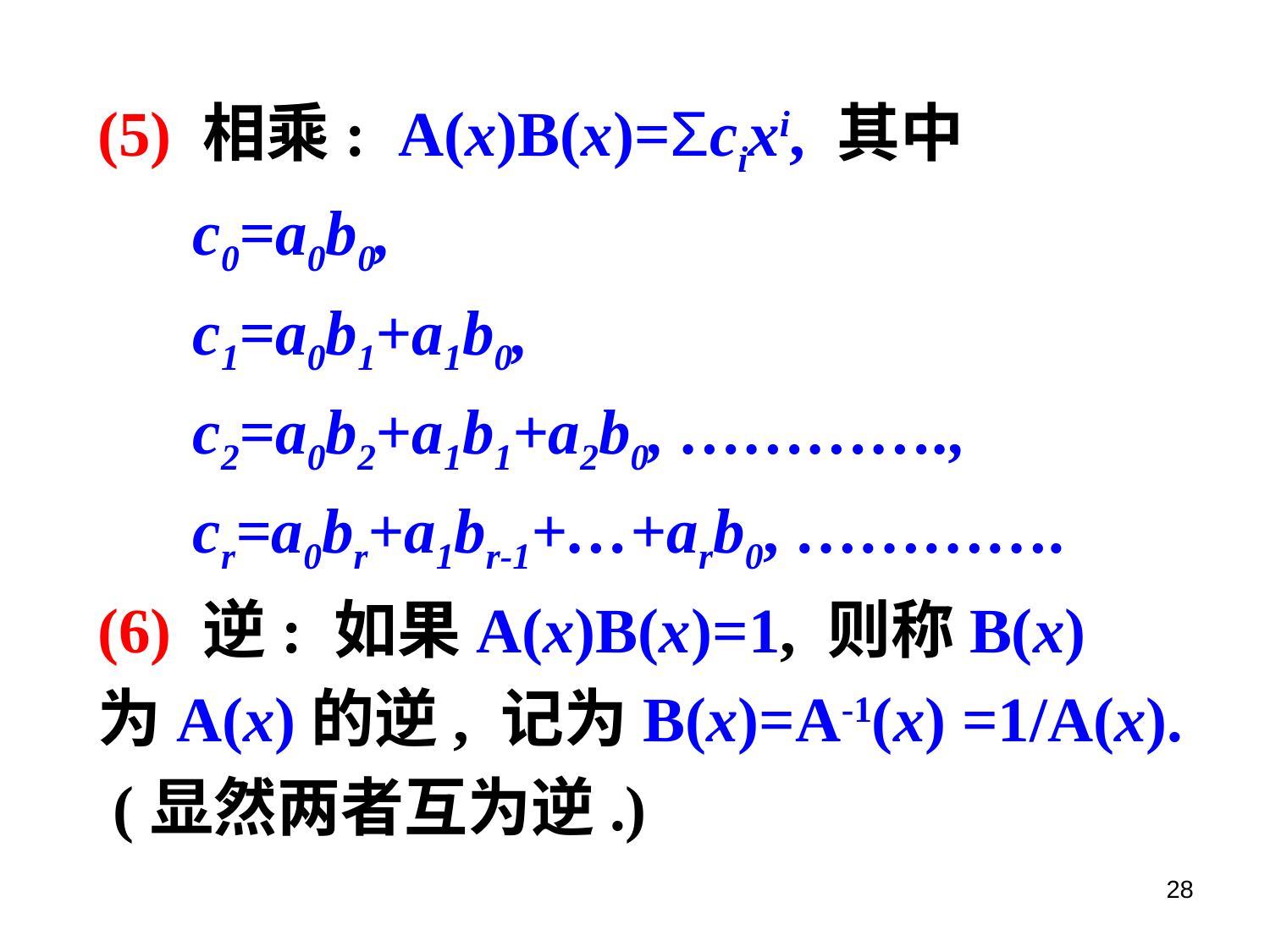

(5) 相乘:  A(x)B(x)=Σcixi, 其中
      c0=a0b0,
      c1=a0b1+a1b0,
      c2=a0b2+a1b1+a2b0, ………….,
      cr=a0br+a1br-1+…+arb0, ………….
(6) 逆: 如果A(x)B(x)=1, 则称B(x)
为A(x)的逆, 记为B(x)=A-1(x) =1/A(x).
 (显然两者互为逆.)
28